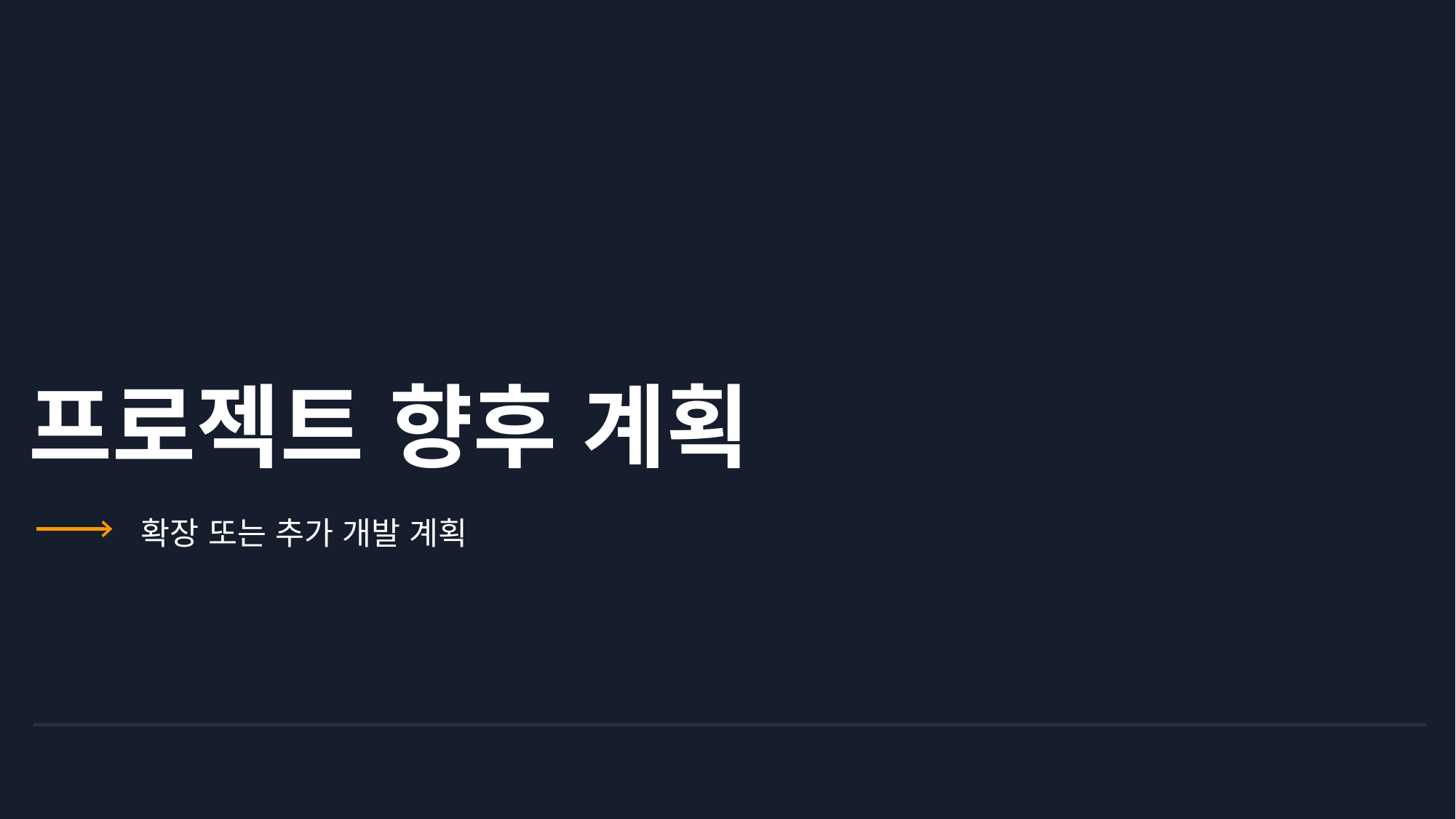

# 프로젝트 향후 계획
확장 또는 추가 개발 계획

© 2023, Amazon Web Services, Inc. or its affiliates. All rights reserved.